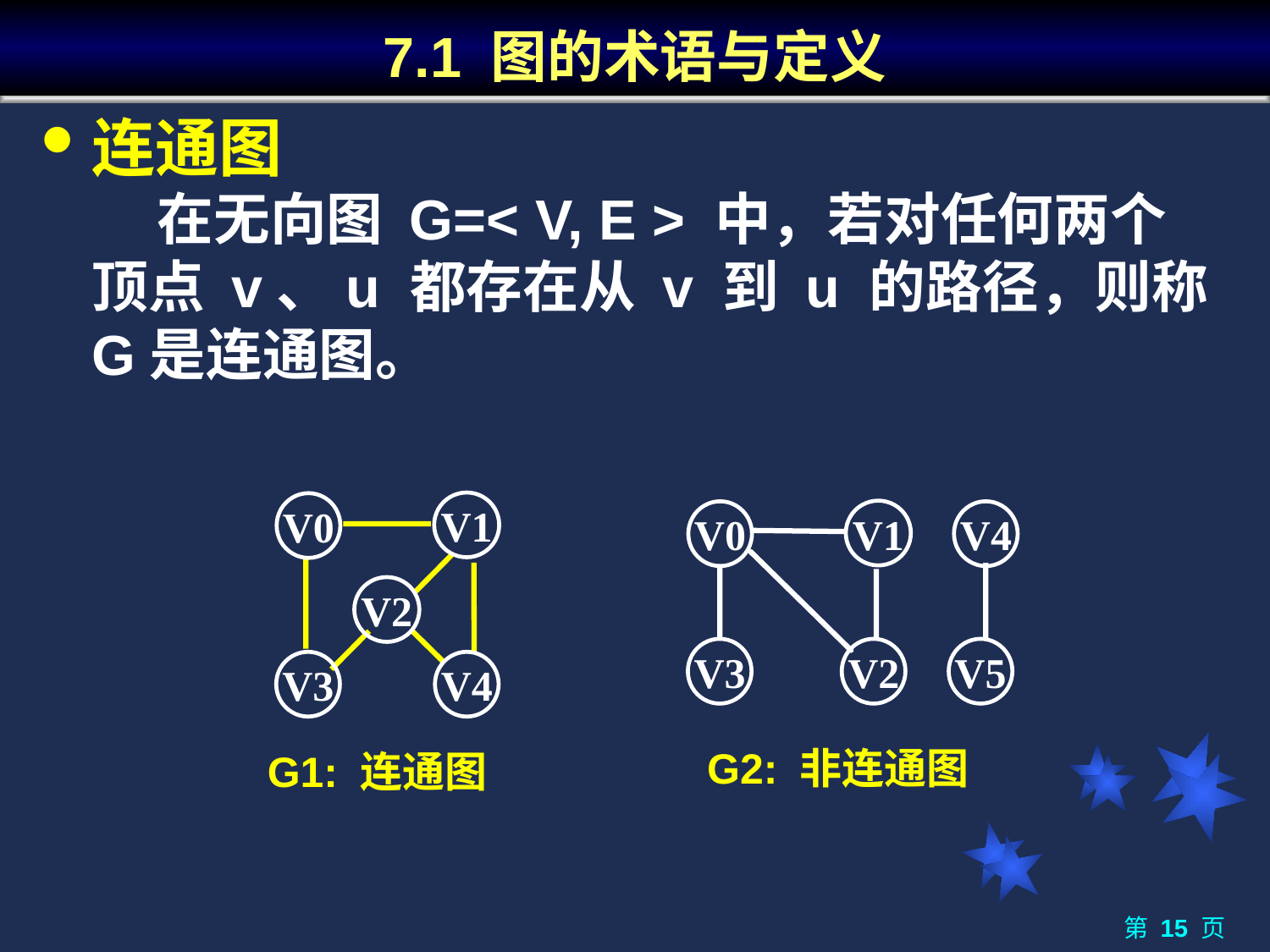

# 7.1 图的术语与定义
连通图
	    在无向图 G=< V, E > 中，若对任何两个顶点 v、u 都存在从 v 到 u 的路径，则称G是连通图。
V1
V0

V2

V3
V4
V1
V0

V3
V2
V4

V5
  G2: 非连通图
G1: 连通图
第 15 页